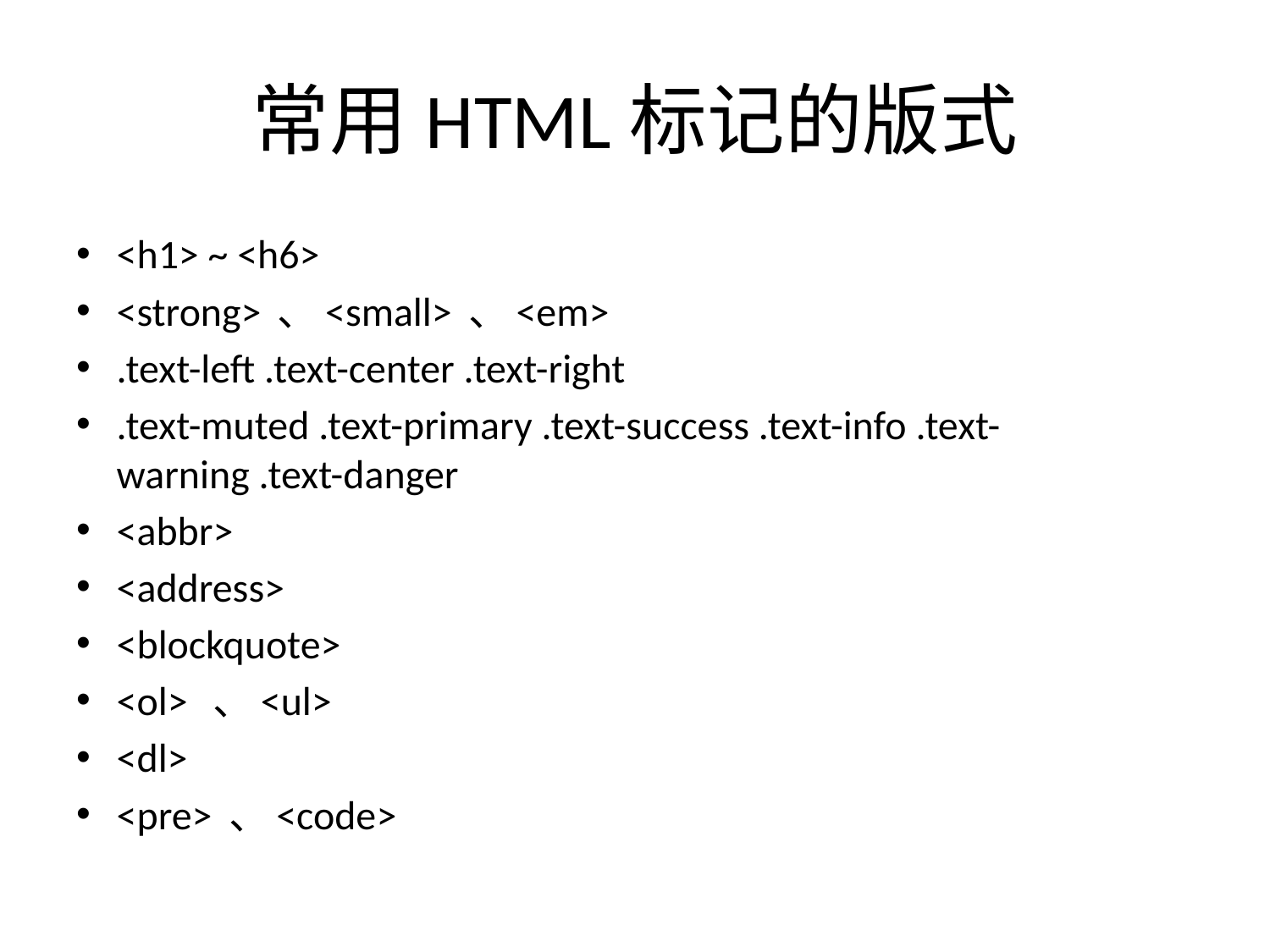

# 常用HTML标记的版式
<h1> ~ <h6>
<strong> 、<small> 、<em>
.text-left .text-center .text-right
.text-muted .text-primary .text-success .text-info .text-warning .text-danger
<abbr>
<address>
<blockquote>
<ol>  、<ul>
<dl>
<pre> 、<code>